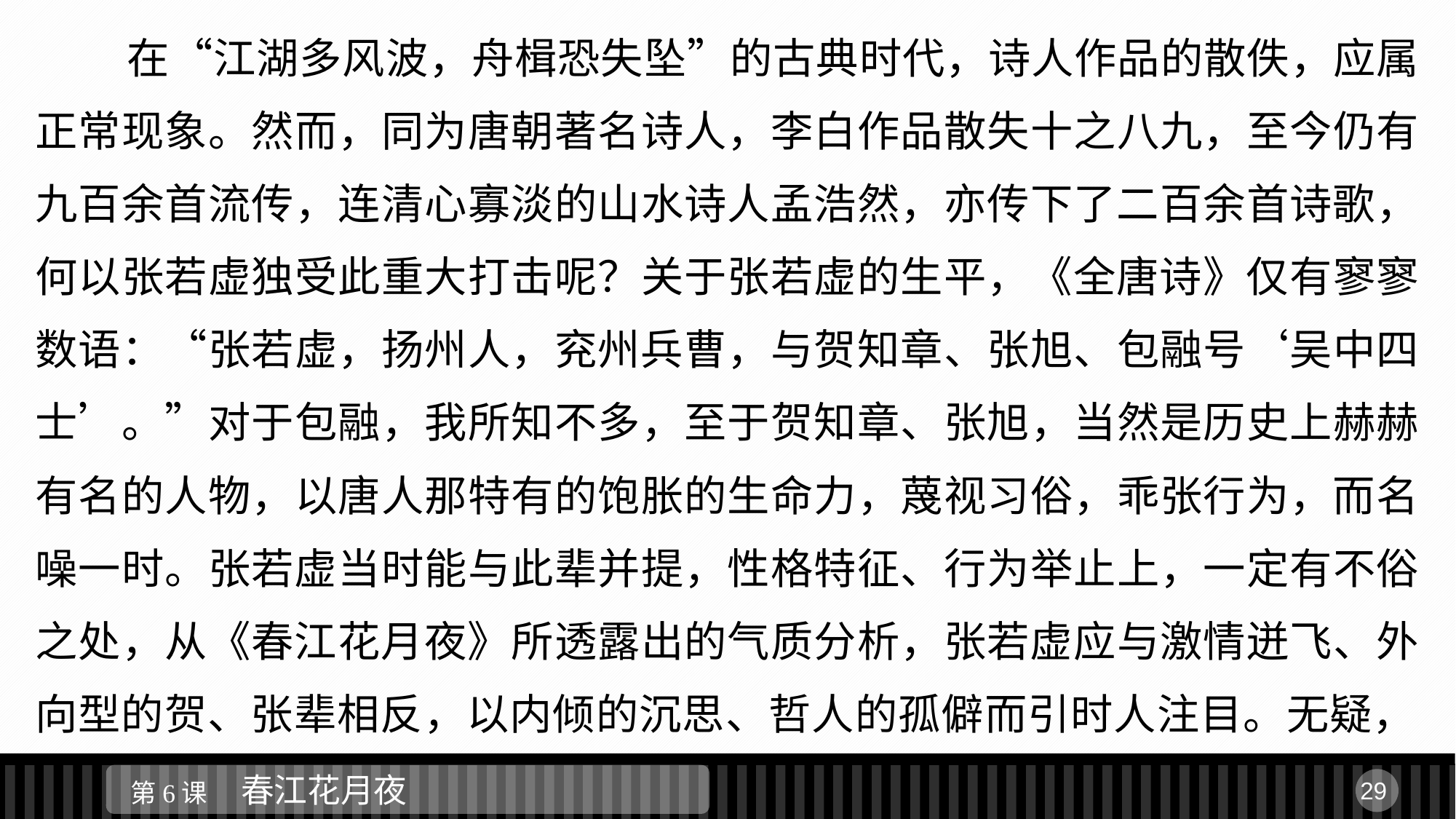

在“江湖多风波，舟楫恐失坠”的古典时代，诗人作品的散佚，应属正常现象。然而，同为唐朝著名诗人，李白作品散失十之八九，至今仍有九百余首流传，连清心寡淡的山水诗人孟浩然，亦传下了二百余首诗歌，何以张若虚独受此重大打击呢？关于张若虚的生平，《全唐诗》仅有寥寥数语：“张若虚，扬州人，兖州兵曹，与贺知章、张旭、包融号‘吴中四士’。”对于包融，我所知不多，至于贺知章、张旭，当然是历史上赫赫有名的人物，以唐人那特有的饱胀的生命力，蔑视习俗，乖张行为，而名噪一时。张若虚当时能与此辈并提，性格特征、行为举止上，一定有不俗之处，从《春江花月夜》所透露出的气质分析，张若虚应与激情迸飞、外向型的贺、张辈相反，以内倾的沉思、哲人的孤僻而引时人注目。无疑，